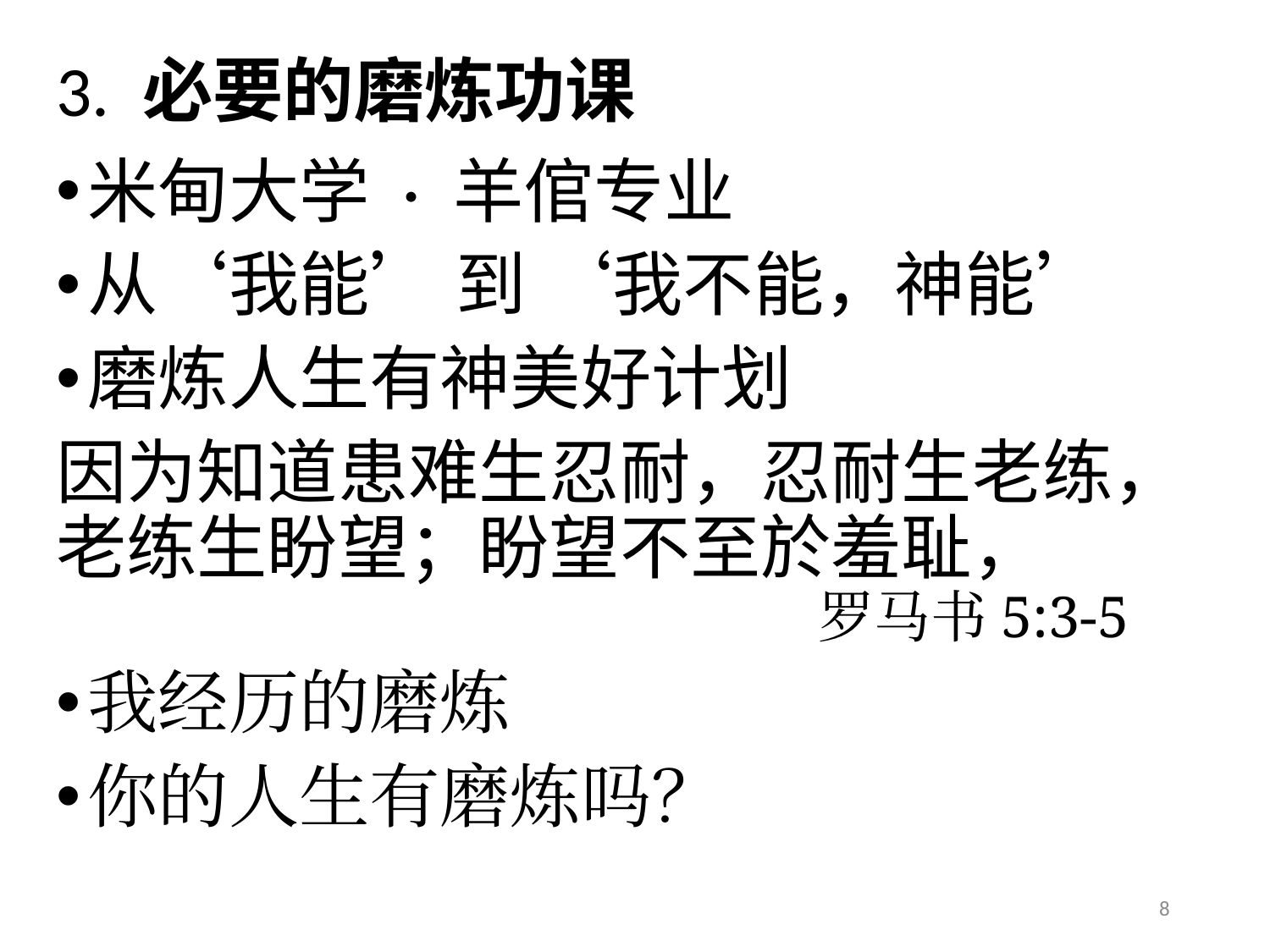

# 3. 必要的磨炼功课
米甸大学 · 羊倌专业
从‘我能’ 到 ‘我不能，神能’
磨炼人生有神美好计划
因为知道患难生忍耐，忍耐生老练，老练生盼望；盼望不至於羞耻，
						罗马书5:3-5
我经历的磨炼
你的人生有磨炼吗？
8